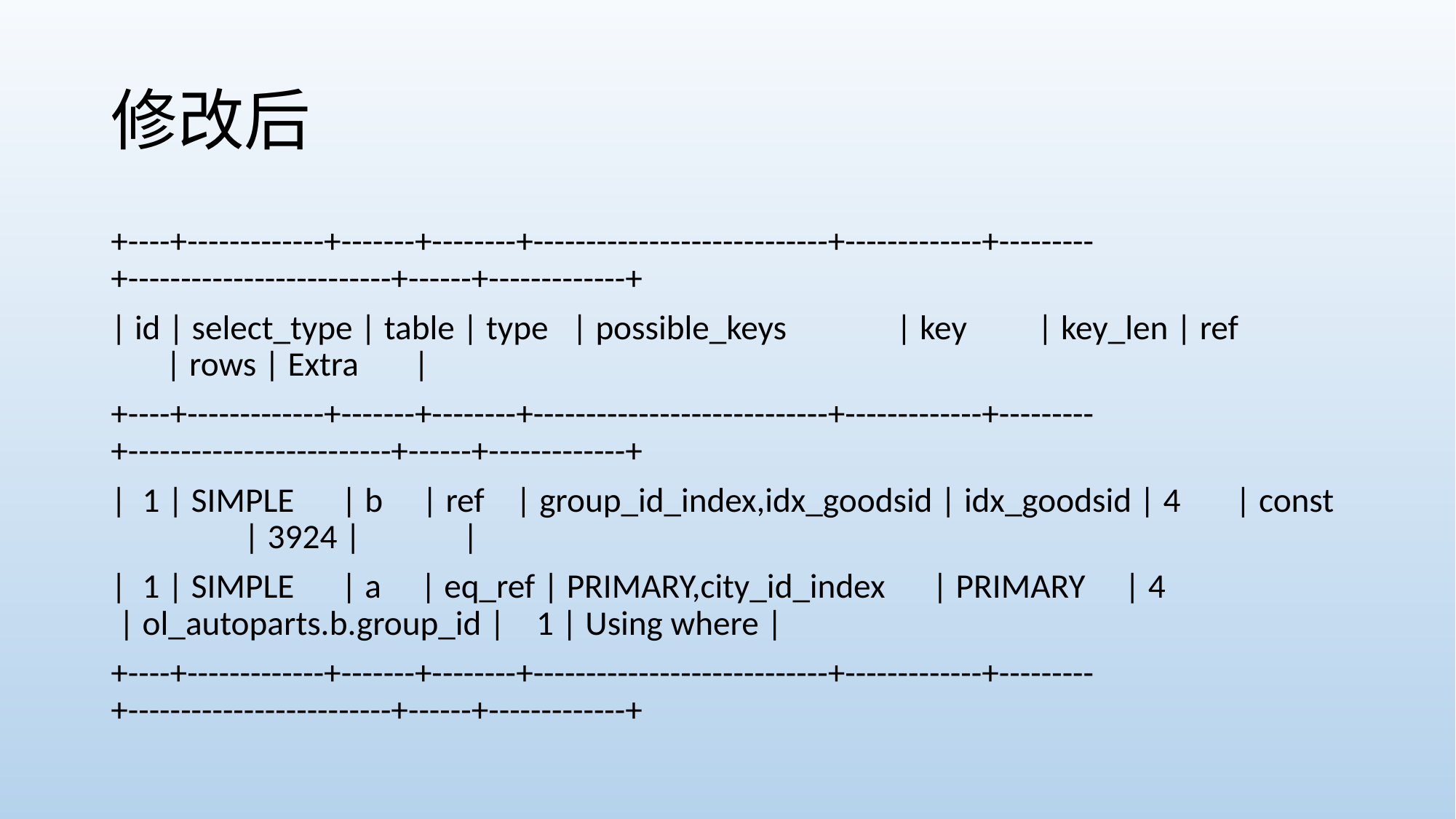

# 修改后
+----+-------------+-------+--------+----------------------------+-------------+---------+-------------------------+------+-------------+
| id | select_type | table | type   | possible_keys              | key         | key_len | ref                     | rows | Extra       |
+----+-------------+-------+--------+----------------------------+-------------+---------+-------------------------+------+-------------+
|  1 | SIMPLE      | b     | ref    | group_id_index,idx_goodsid | idx_goodsid | 4       | const                   | 3924 |             |
|  1 | SIMPLE      | a     | eq_ref | PRIMARY,city_id_index      | PRIMARY     | 4       | ol_autoparts.b.group_id |    1 | Using where |
+----+-------------+-------+--------+----------------------------+-------------+---------+-------------------------+------+-------------+